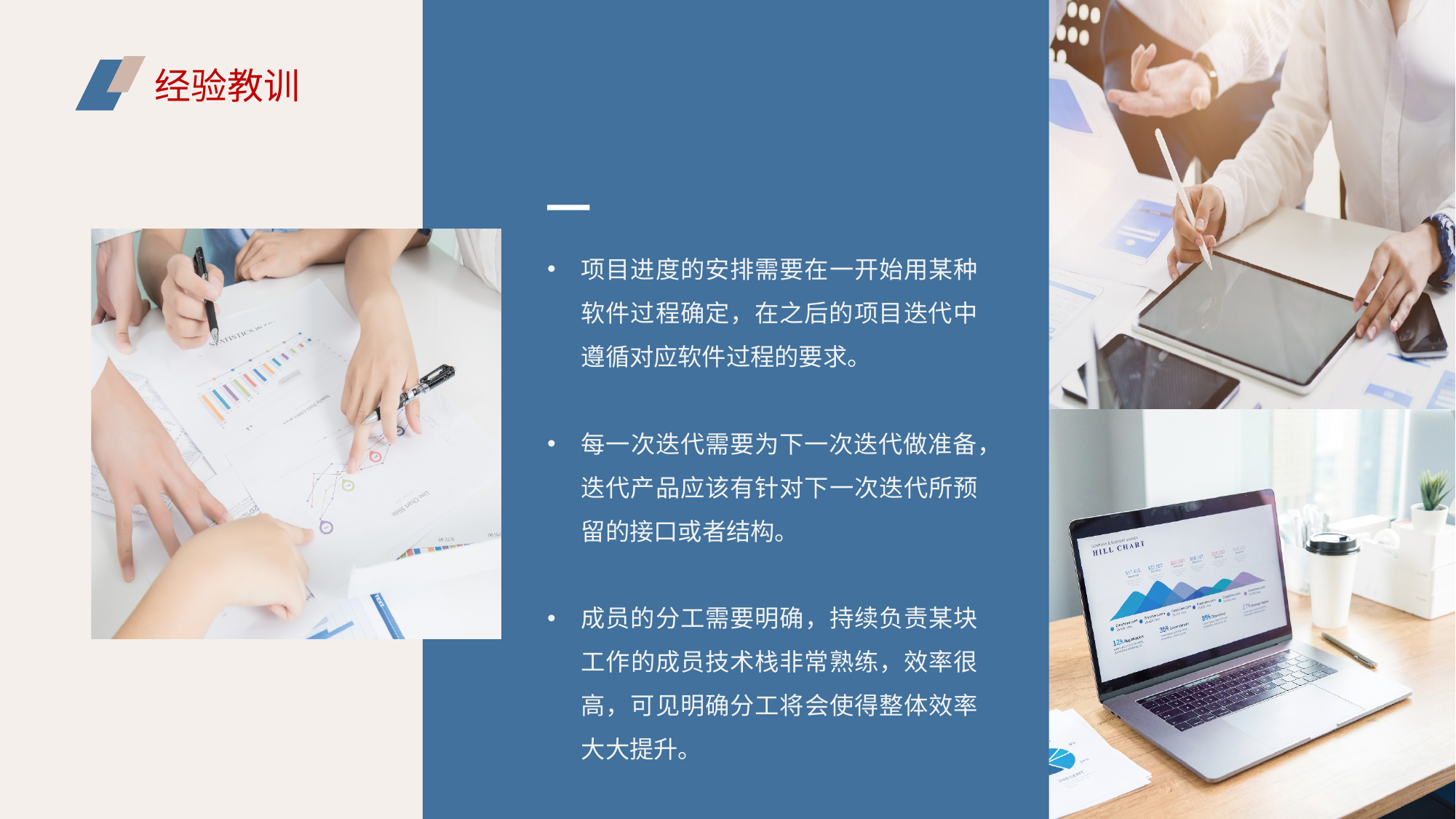

经验教训

项目进度的安排需要在一开始用某种软件过程确定，在之后的项目迭代中遵循对应软件过程的要求。

每一次迭代需要为下一次迭代做准备，迭代产品应该有针对下一次迭代所预留的接口或者结构。

成员的分工需要明确，持续负责某块工作的成员技术栈非常熟练，效率很高，可见明确分工将会使得整体效率大大提升。